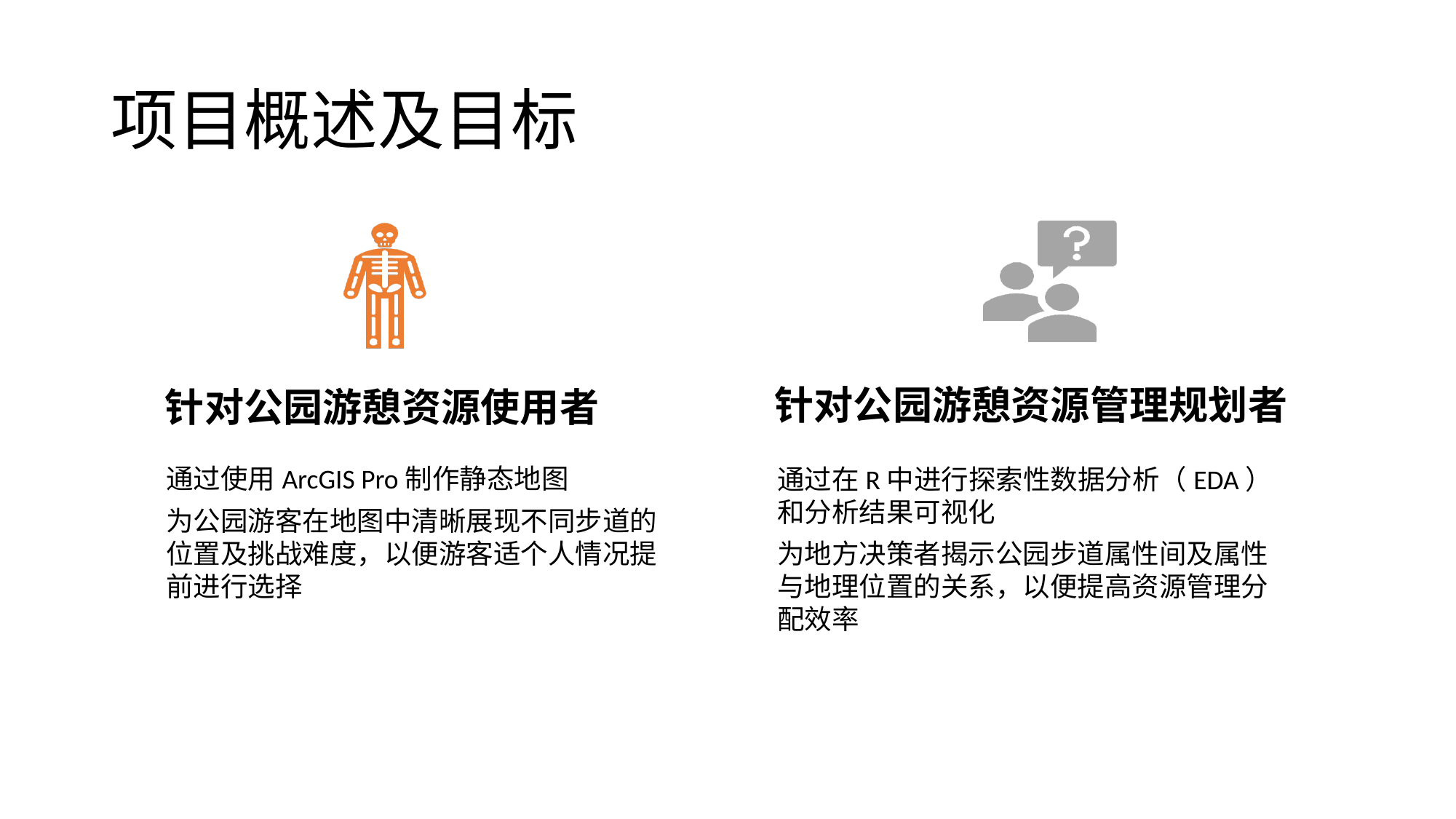

# 项目概述及目标
针对公园游憩资源使用者
通过使用ArcGIS Pro制作静态地图
为公园游客在地图中清晰展现不同步道的位置及挑战难度，以便游客适个人情况提前进行选择
针对公园游憩资源管理规划者
通过在R中进行探索性数据分析（EDA）和分析结果可视化
为地方决策者揭示公园步道属性间及属性与地理位置的关系，以便提高资源管理分配效率